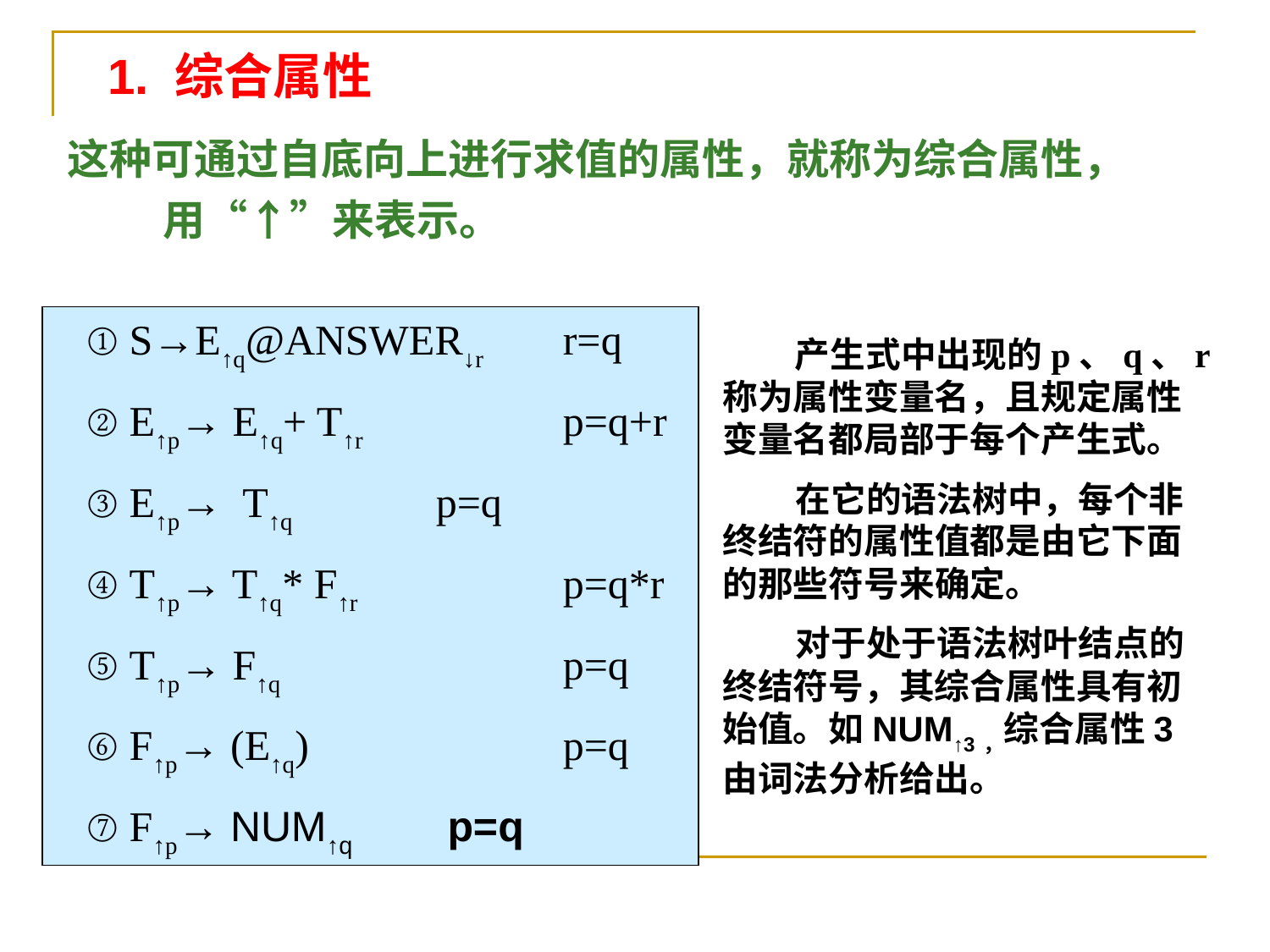

# 1. 综合属性
这种可通过自底向上进行求值的属性，就称为综合属性，
         用“↑”来表示。
   ① S→E↑q@ANSWER↓r	r=q
   ② E↑p→ E↑q+ T↑r		p=q+r
   ③ E↑p→  T↑q	            p=q
   ④ T↑p→ T↑q* F↑r		p=q*r
   ⑤ T↑p→ F↑q		            p=q
   ⑥ F↑p→ (E↑q)		p=q
   ⑦ F↑p→ NUM↑q              p=q
         产生式中出现的p、q、r称为属性变量名，且规定属性变量名都局部于每个产生式。
        在它的语法树中，每个非终结符的属性值都是由它下面的那些符号来确定。
        对于处于语法树叶结点的终结符号，其综合属性具有初始值。如NUM↑3，综合属性3由词法分析给出。
27